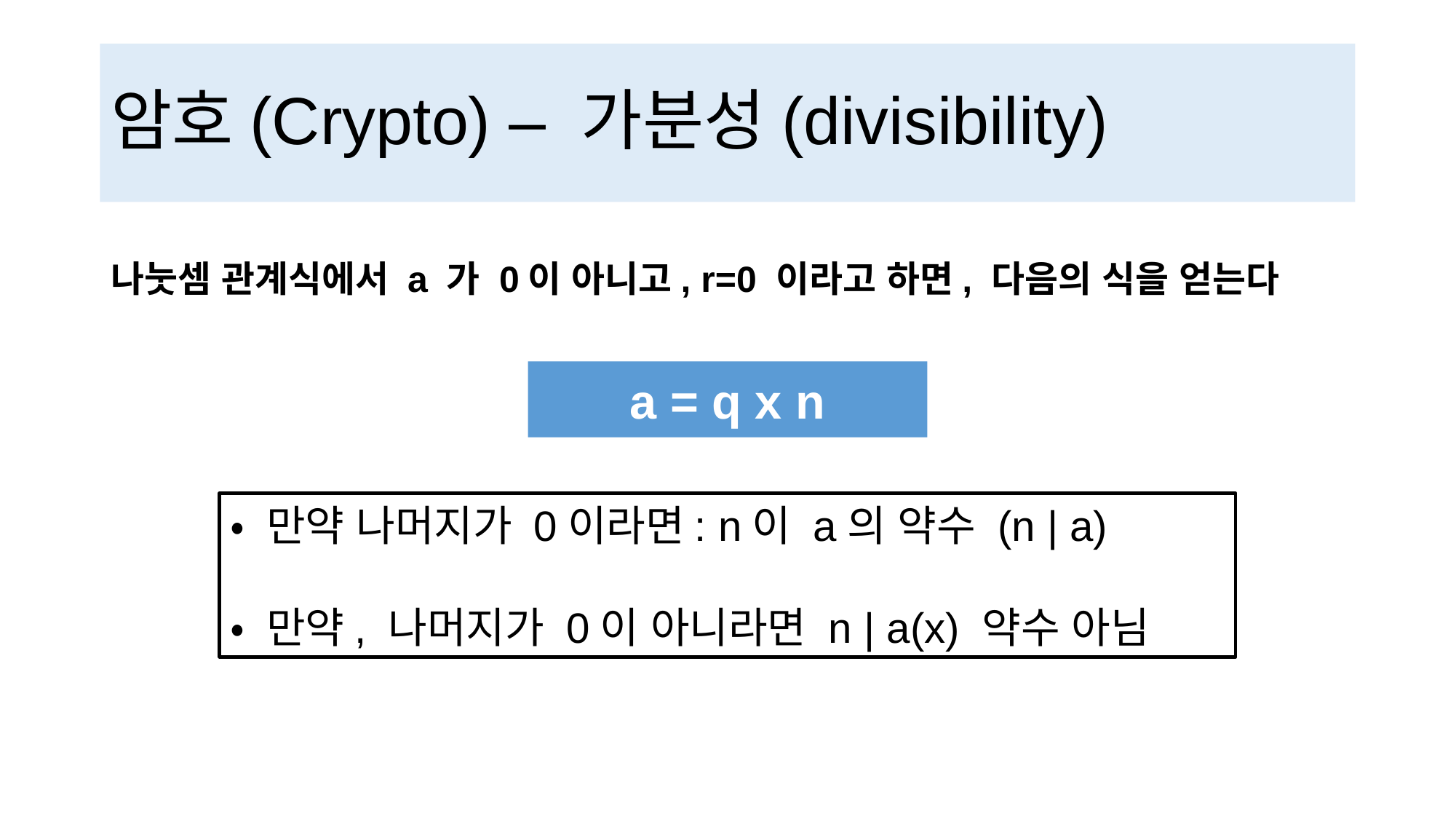

# 암호(Crypto) – 가분성(divisibility)
나눗셈 관계식에서 a 가 0이 아니고, r=0 이라고 하면, 다음의 식을 얻는다
a = q x n
• 만약 나머지가 0이라면: n이 a의 약수 (n | a)

• 만약, 나머지가 0이 아니라면 n | a(x) 약수 아님